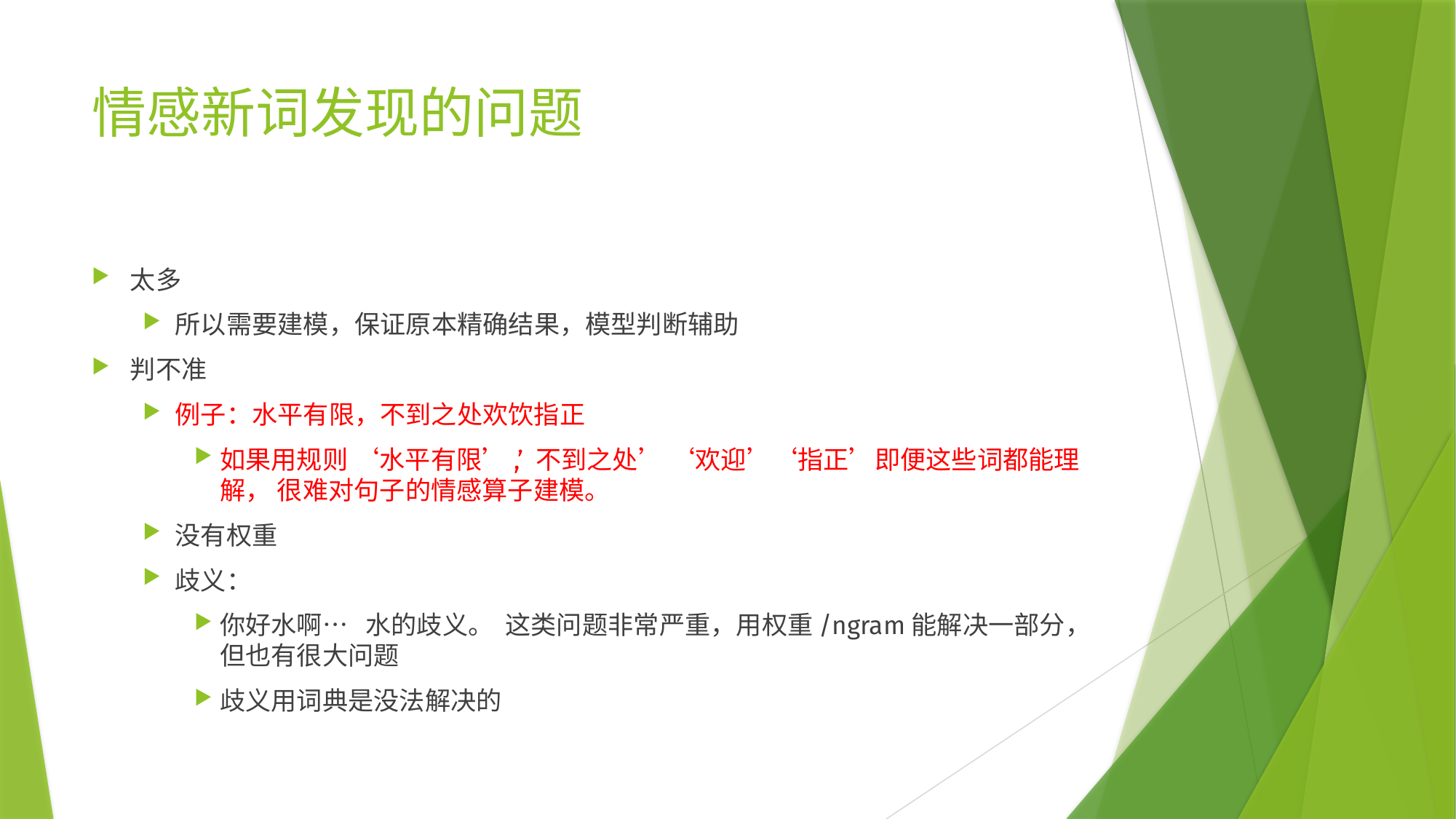

# 情感新词发现的问题
太多
所以需要建模，保证原本精确结果，模型判断辅助
判不准
例子：水平有限，不到之处欢饮指正
如果用规则 ‘水平有限’,’ 不到之处’ ‘欢迎’‘指正’即便这些词都能理解， 很难对句子的情感算子建模。
没有权重
歧义：
你好水啊…   水的歧义。  这类问题非常严重，用权重/ngram能解决一部分，但也有很大问题
歧义用词典是没法解决的